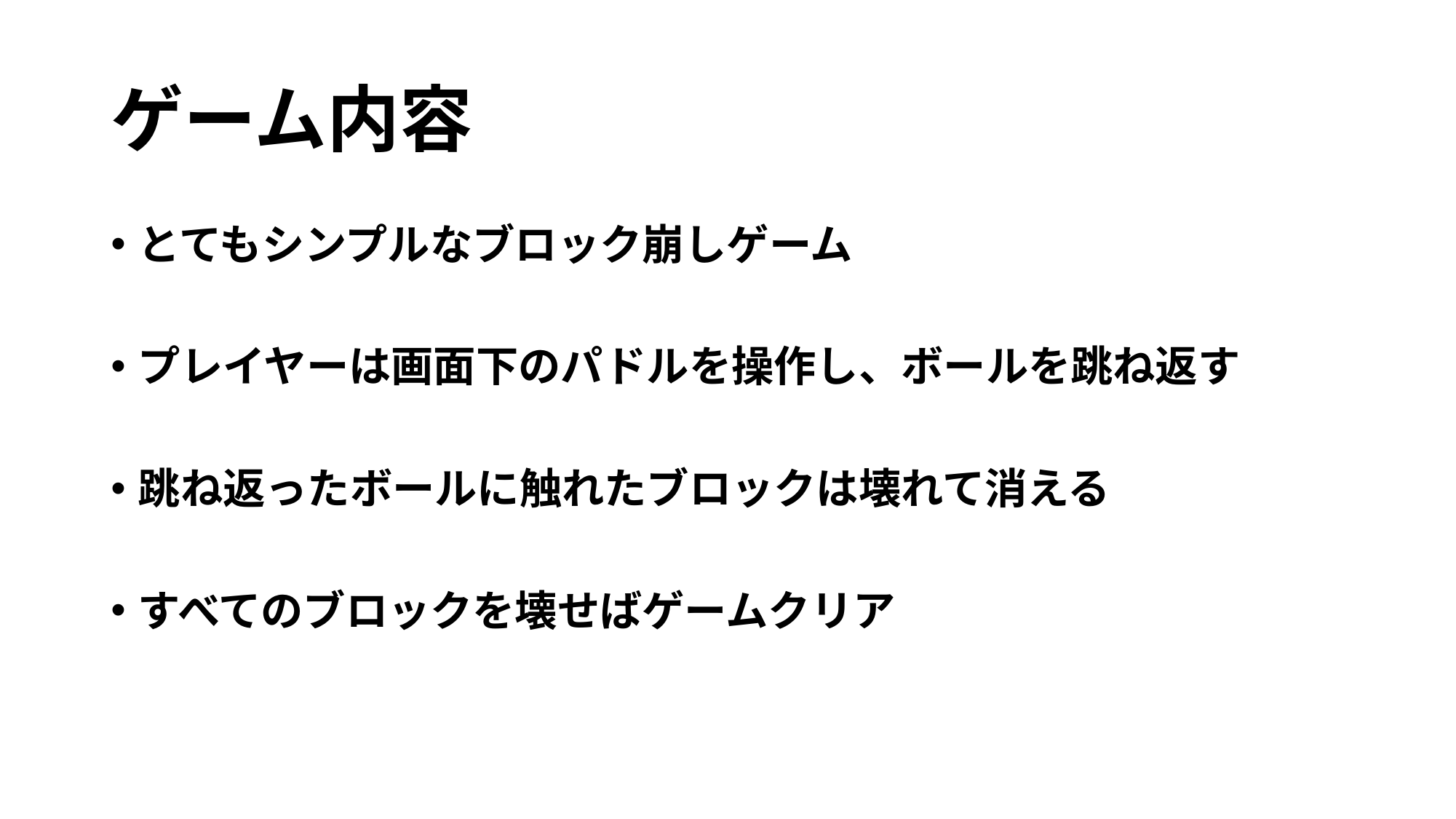

# ゲーム内容
とてもシンプルなブロック崩しゲーム

プレイヤーは画面下のパドルを操作し、ボールを跳ね返す

跳ね返ったボールに触れたブロックは壊れて消える

すべてのブロックを壊せばゲームクリア